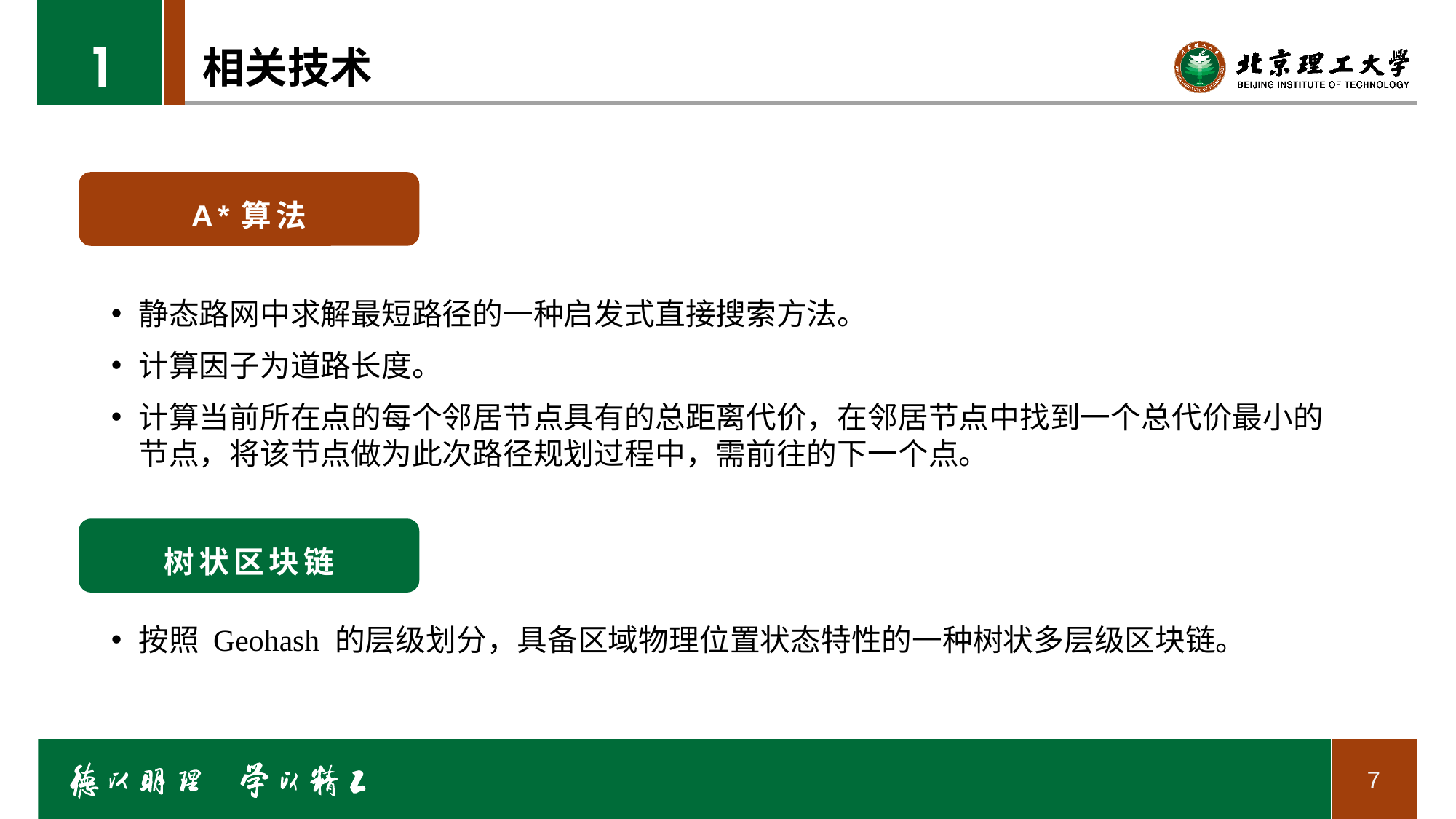

1
# 相关技术
A*算法
静态路网中求解最短路径的一种启发式直接搜索方法。
计算因子为道路长度。
计算当前所在点的每个邻居节点具有的总距离代价，在邻居节点中找到一个总代价最小的节点，将该节点做为此次路径规划过程中，需前往的下一个点。
树状区块链
按照 Geohash 的层级划分，具备区域物理位置状态特性的一种树状多层级区块链。